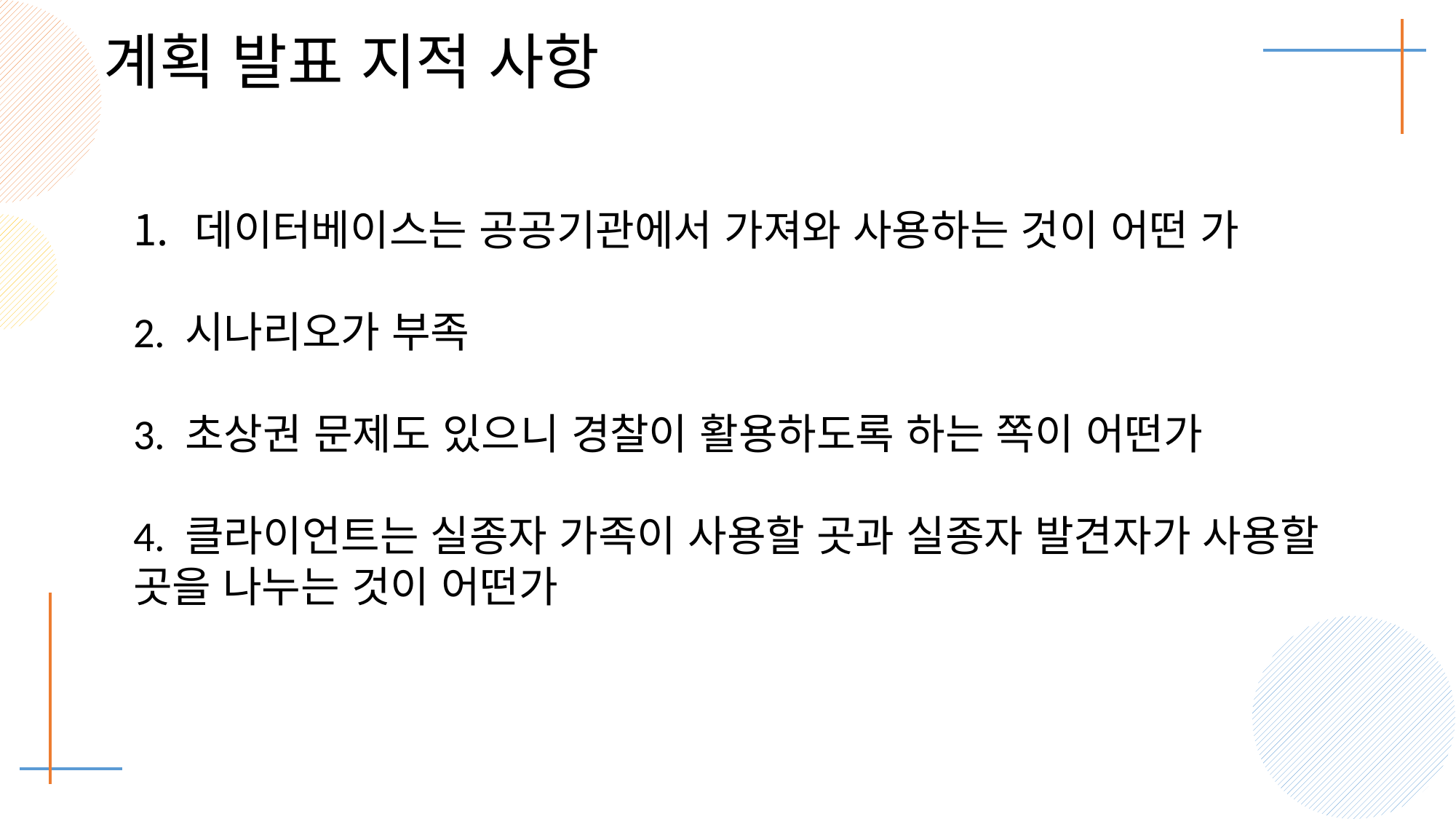

계획 발표 지적 사항
데이터베이스는 공공기관에서 가져와 사용하는 것이 어떤 가

2. 시나리오가 부족

3. 초상권 문제도 있으니 경찰이 활용하도록 하는 쪽이 어떤가

4. 클라이언트는 실종자 가족이 사용할 곳과 실종자 발견자가 사용할 곳을 나누는 것이 어떤가